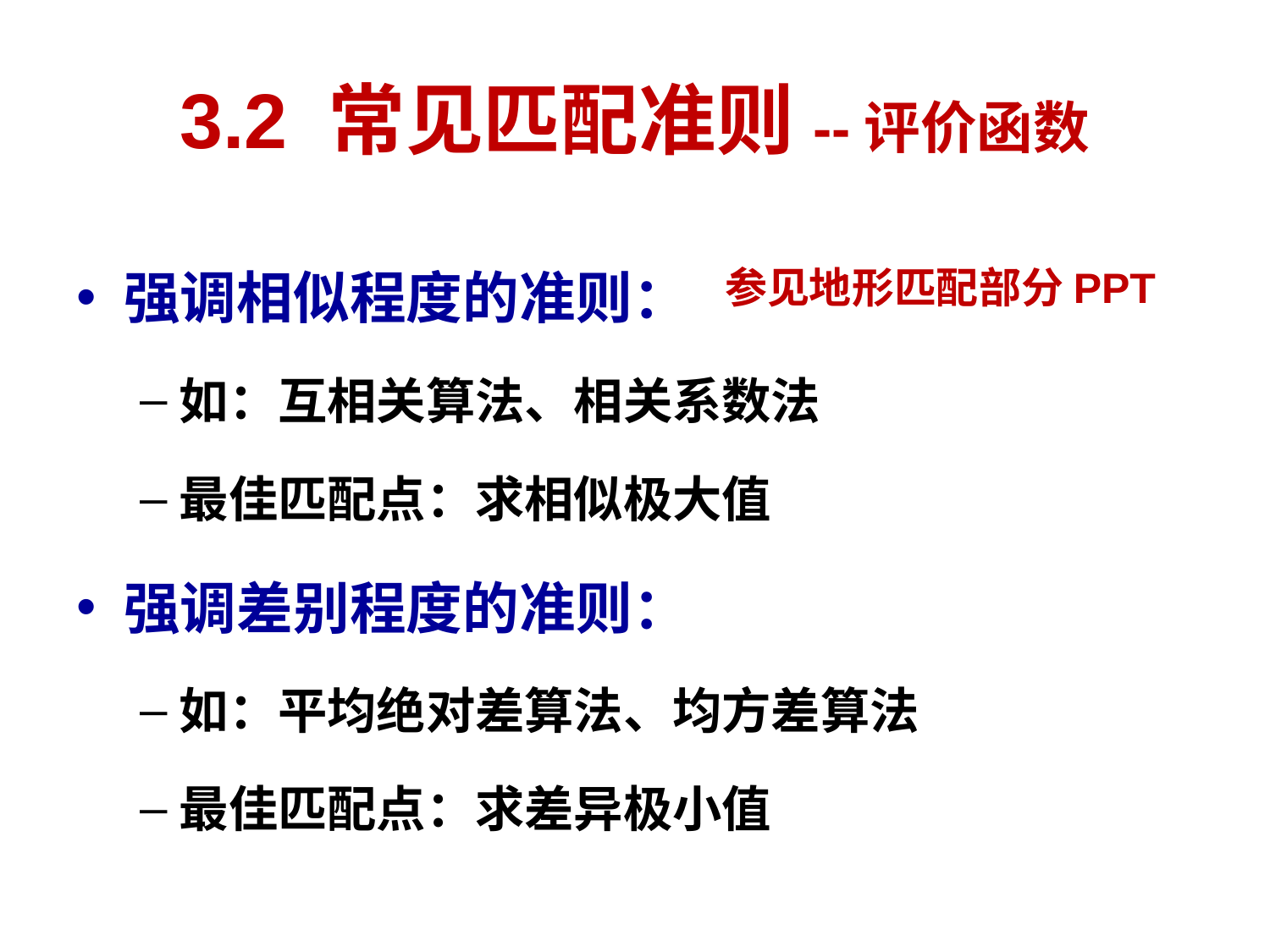

# 3.2 常见匹配准则--评价函数
强调相似程度的准则：
如：互相关算法、相关系数法
最佳匹配点：求相似极大值
强调差别程度的准则：
如：平均绝对差算法、均方差算法
最佳匹配点：求差异极小值

参见地形匹配部分PPT